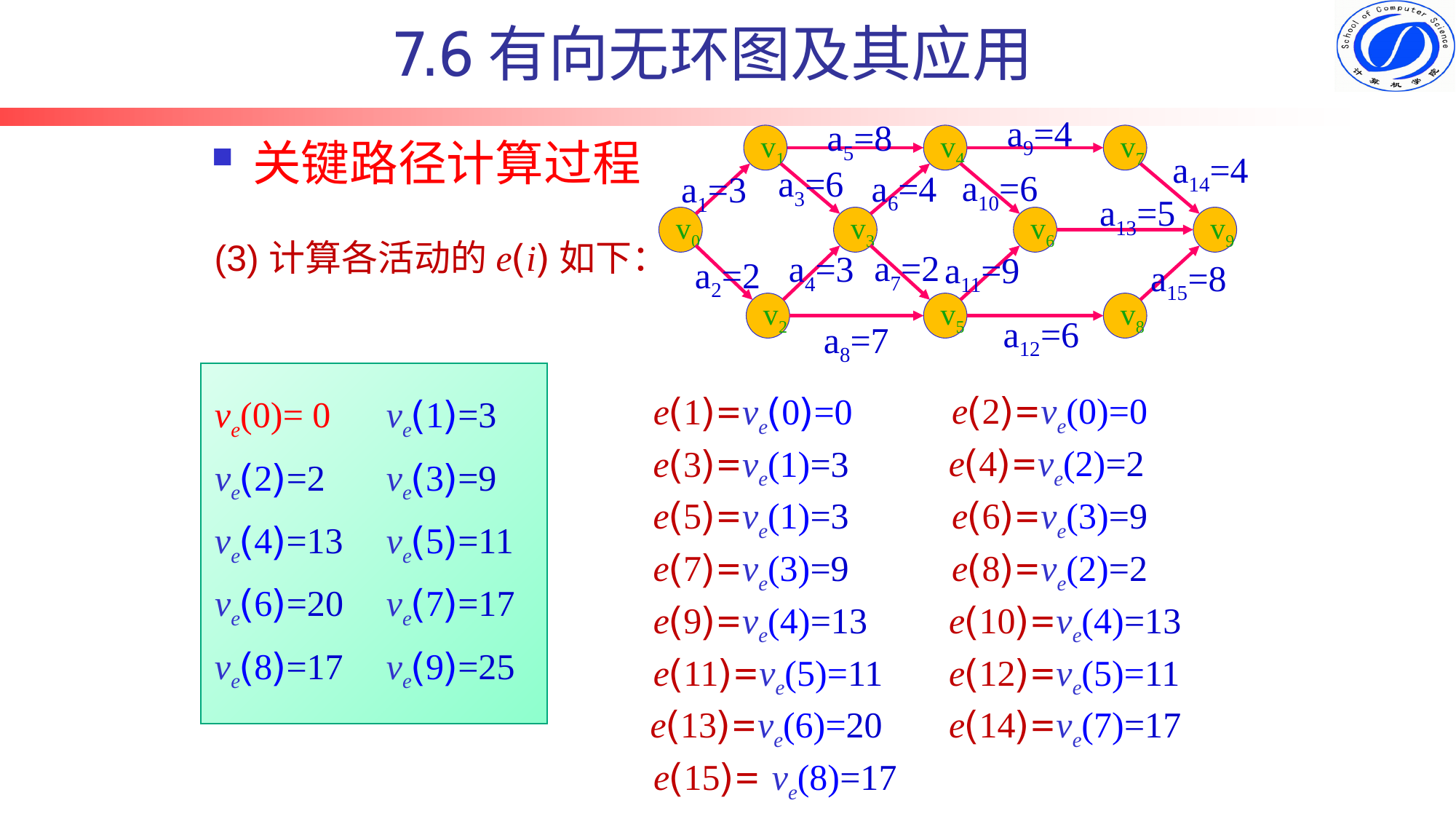

7.6有向无环图及其应用
a9=4
a5=8
v1
v4
v7
a14=4
a3=6
a10=6
a6=4
a1=3
a13=5
v0
v3
v6
v9
a7=2
a4=3
a11=9
a2=2
a15=8
v2
v5
v8
a12=6
a8=7
关键路径计算过程
计算各活动的e(i)如下：

ve(0)= 0
ve(1)=3
ve(2)=2
ve(3)=9
ve(4)=13
ve(5)=11
ve(6)=20
ve(7)=17
ve(8)=17
ve(9)=25
e(2)=ve(0)=0
e(1)=ve(0)=0
e(4)=ve(2)=2
e(3)=ve(1)=3
e(6)=ve(3)=9
e(5)=ve(1)=3
e(8)=ve(2)=2
e(7)=ve(3)=9
e(10)=ve(4)=13
e(9)=ve(4)=13
e(12)=ve(5)=11
e(11)=ve(5)=11
e(13)=ve(6)=20
e(14)=ve(7)=17
e(15)= ve(8)=17